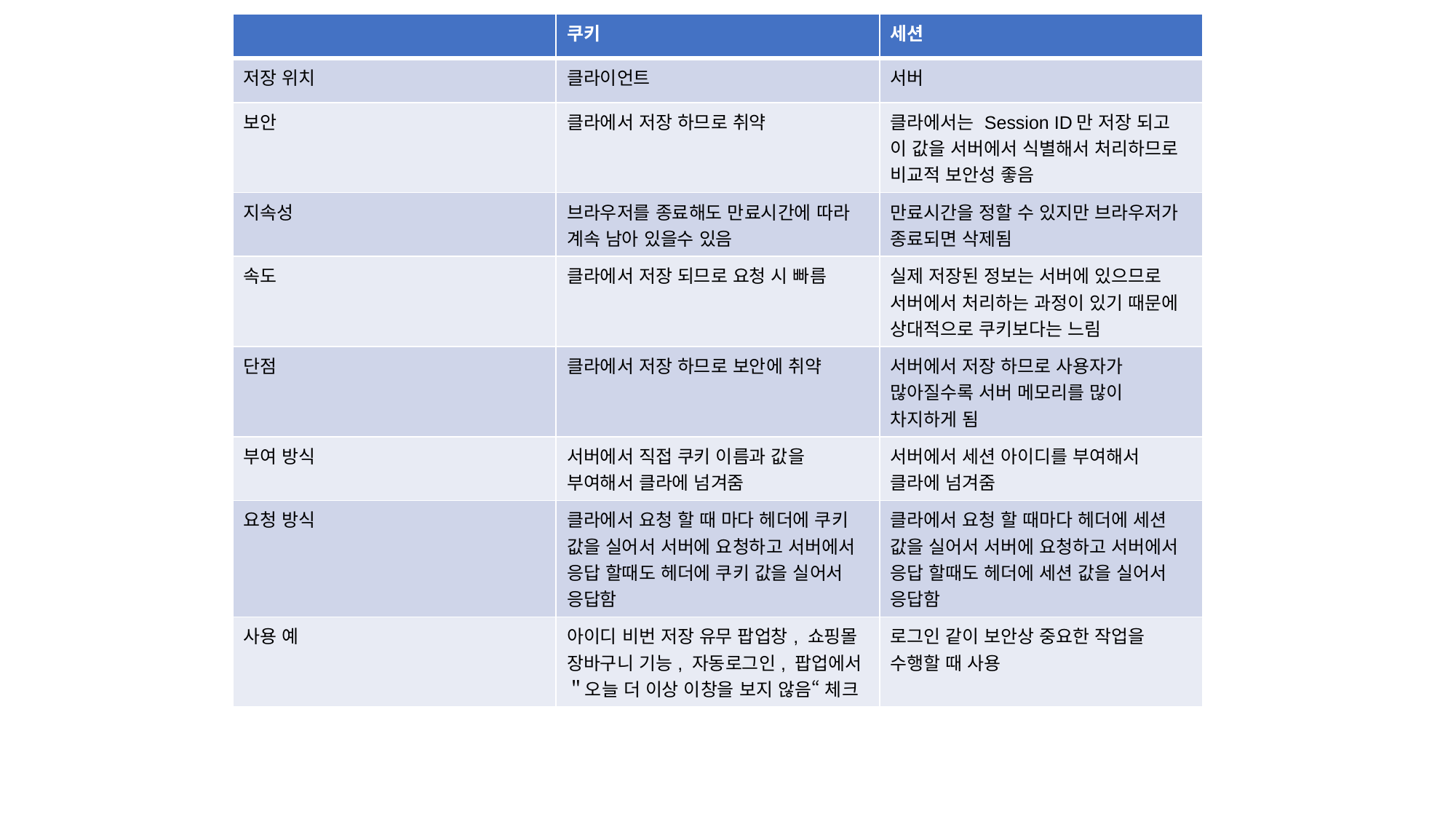

|  | 쿠키 | 세션 |
| --- | --- | --- |
| 저장 위치 | 클라이언트 | 서버 |
| 보안 | 클라에서 저장 하므로 취약 | 클라에서는 Session ID만 저장 되고 이 값을 서버에서 식별해서 처리하므로 비교적 보안성 좋음 |
| 지속성 | 브라우저를 종료해도 만료시간에 따라 계속 남아 있을수 있음 | 만료시간을 정할 수 있지만 브라우저가 종료되면 삭제됨 |
| 속도 | 클라에서 저장 되므로 요청 시 빠름 | 실제 저장된 정보는 서버에 있으므로 서버에서 처리하는 과정이 있기 때문에 상대적으로 쿠키보다는 느림 |
| 단점 | 클라에서 저장 하므로 보안에 취약 | 서버에서 저장 하므로 사용자가 많아질수록 서버 메모리를 많이 차지하게 됨 |
| 부여 방식 | 서버에서 직접 쿠키 이름과 값을 부여해서 클라에 넘겨줌 | 서버에서 세션 아이디를 부여해서 클라에 넘겨줌 |
| 요청 방식 | 클라에서 요청 할 때 마다 헤더에 쿠키 값을 실어서 서버에 요청하고 서버에서 응답 할때도 헤더에 쿠키 값을 실어서 응답함 | 클라에서 요청 할 때마다 헤더에 세션 값을 실어서 서버에 요청하고 서버에서 응답 할때도 헤더에 세션 값을 실어서 응답함 |
| 사용 예 | 아이디 비번 저장 유무 팝업창, 쇼핑몰 장바구니 기능, 자동로그인, 팝업에서 ＂오늘 더 이상 이창을 보지 않음“ 체크 | 로그인 같이 보안상 중요한 작업을 수행할 때 사용 |